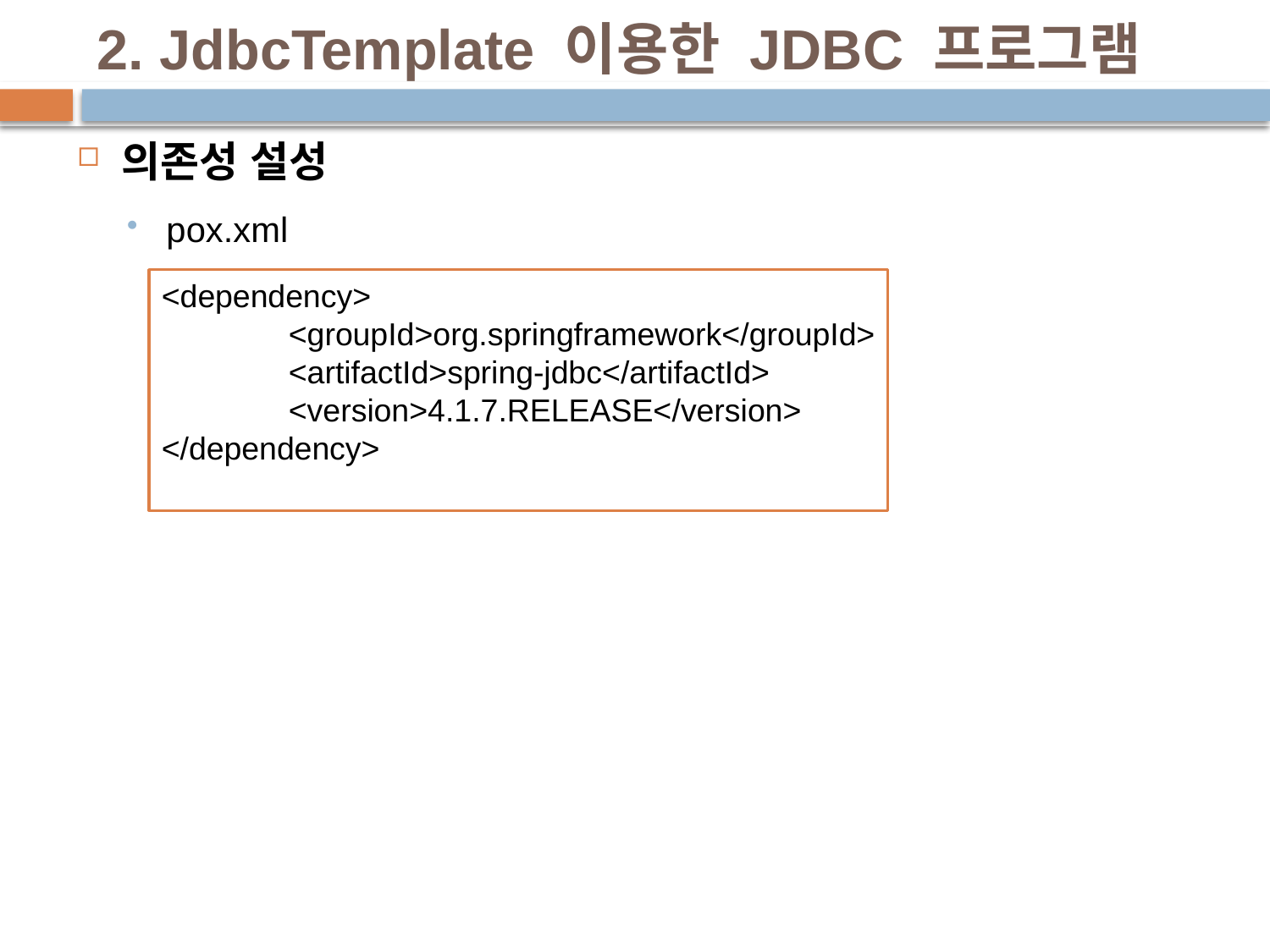

# 2. JdbcTemplate 이용한 JDBC 프로그램
의존성 설성
pox.xml
<dependency>
	<groupId>org.springframework</groupId>
	<artifactId>spring-jdbc</artifactId>
	<version>4.1.7.RELEASE</version>
</dependency>